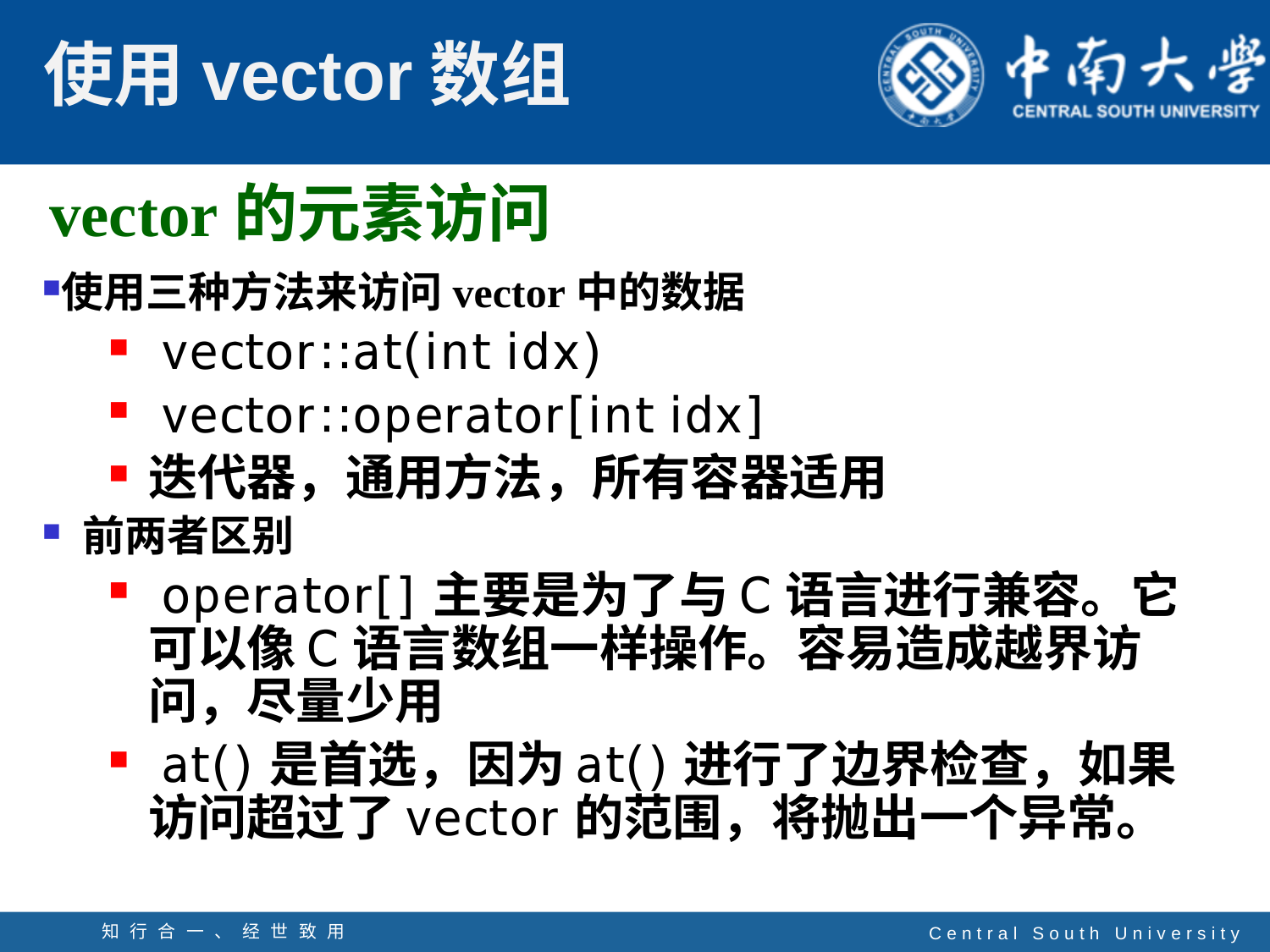

vector的元素访问
使用三种方法来访问vector中的数据
 vector::at(int idx)
 vector::operator[int idx]
迭代器，通用方法，所有容器适用
 前两者区别
 operator[]主要是为了与C语言进行兼容。它可以像C语言数组一样操作。容易造成越界访问，尽量少用
 at()是首选，因为at()进行了边界检查，如果访问超过了vector的范围，将抛出一个异常。

知行合一、经世致用
自强不息 厚德载物
Central South University
26